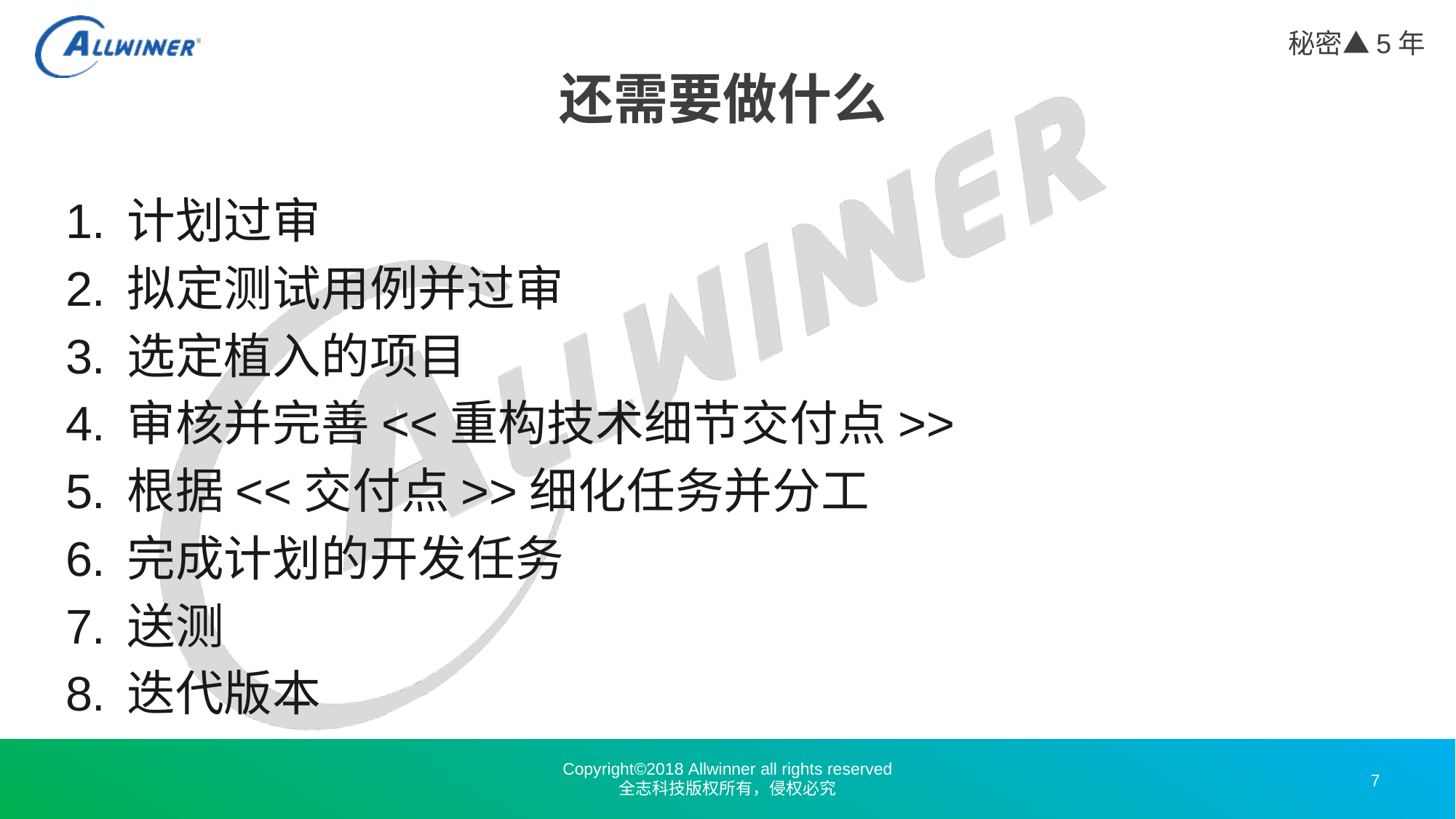

# 还需要做什么
计划过审
拟定测试用例并过审
选定植入的项目
审核并完善<<重构技术细节交付点>>
根据<<交付点>>细化任务并分工
完成计划的开发任务
送测
迭代版本